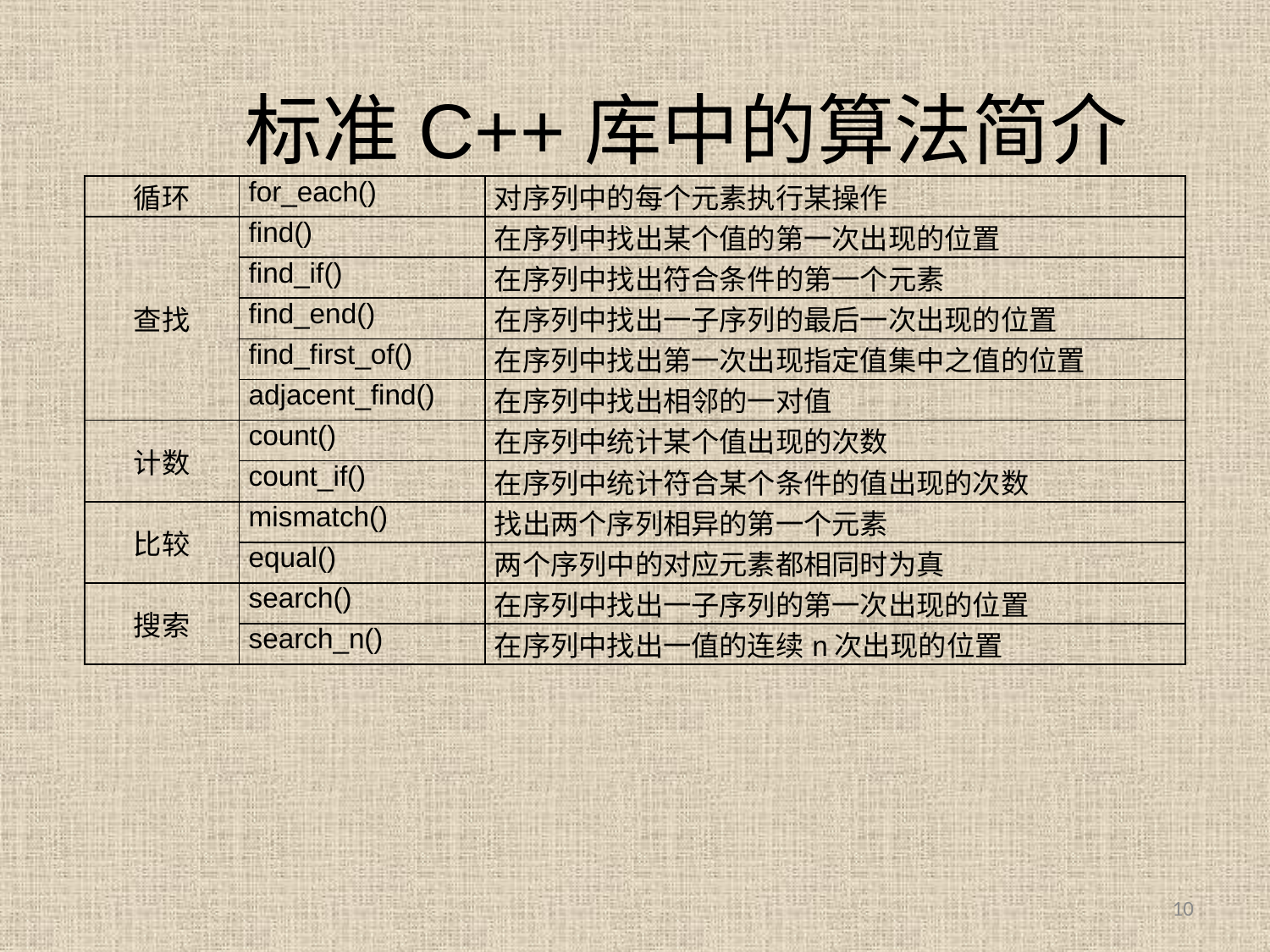

# 标准C++库中的算法简介
| 循环 | for\_each() | 对序列中的每个元素执行某操作 |
| --- | --- | --- |
| 查找 | find() | 在序列中找出某个值的第一次出现的位置 |
|  | find\_if() | 在序列中找出符合条件的第一个元素 |
|  | find\_end() | 在序列中找出一子序列的最后一次出现的位置 |
|  | find\_first\_of() | 在序列中找出第一次出现指定值集中之值的位置 |
|  | adjacent\_find() | 在序列中找出相邻的一对值 |
| 计数 | count() | 在序列中统计某个值出现的次数 |
|  | count\_if() | 在序列中统计符合某个条件的值出现的次数 |
| 比较 | mismatch() | 找出两个序列相异的第一个元素 |
|  | equal() | 两个序列中的对应元素都相同时为真 |
| 搜索 | search() | 在序列中找出一子序列的第一次出现的位置 |
|  | search\_n() | 在序列中找出一值的连续n次出现的位置 |
10